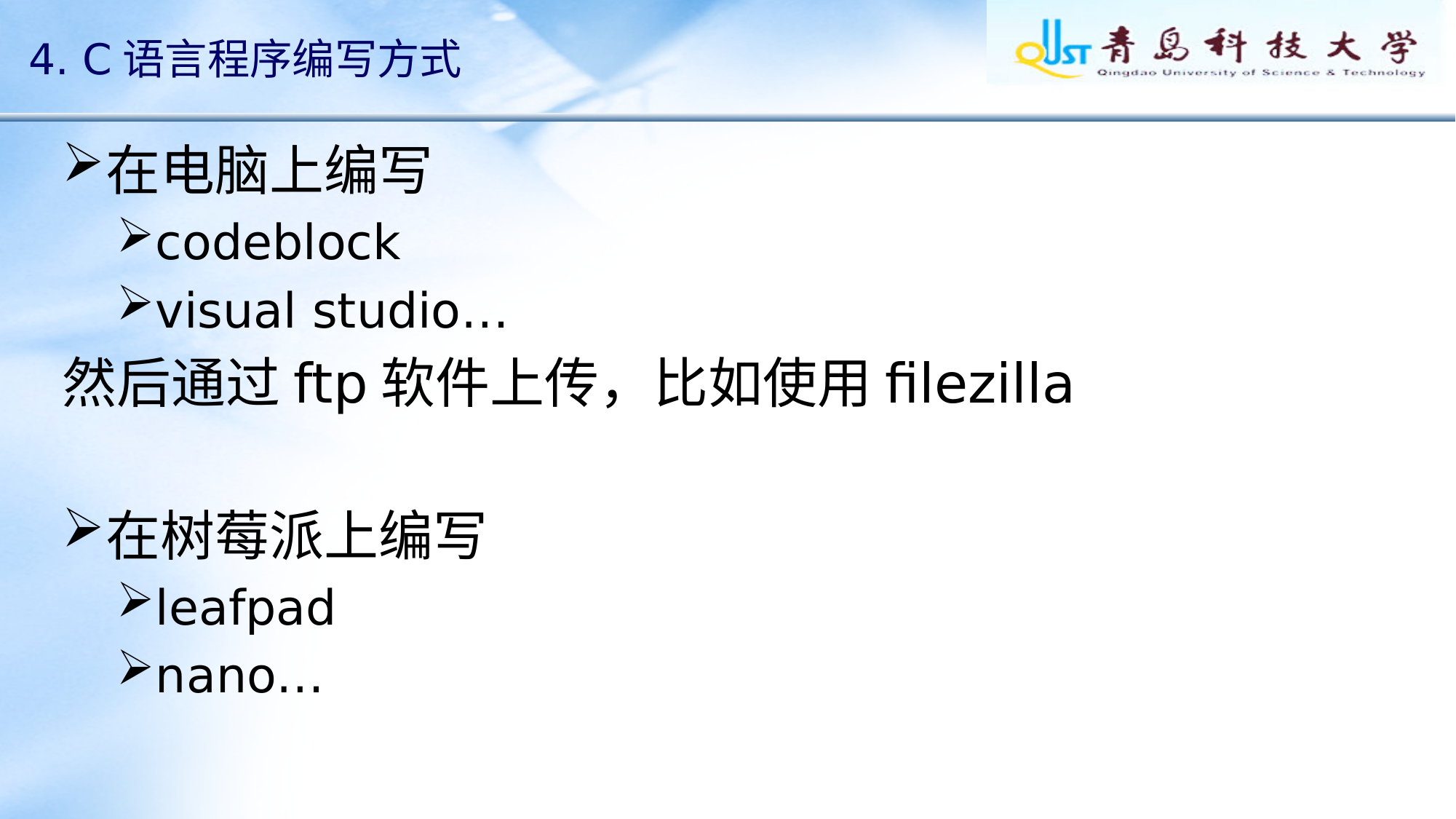

# 4. C语言程序编写方式
在电脑上编写
codeblock
visual studio…
然后通过ftp软件上传，比如使用filezilla

在树莓派上编写
leafpad
nano…